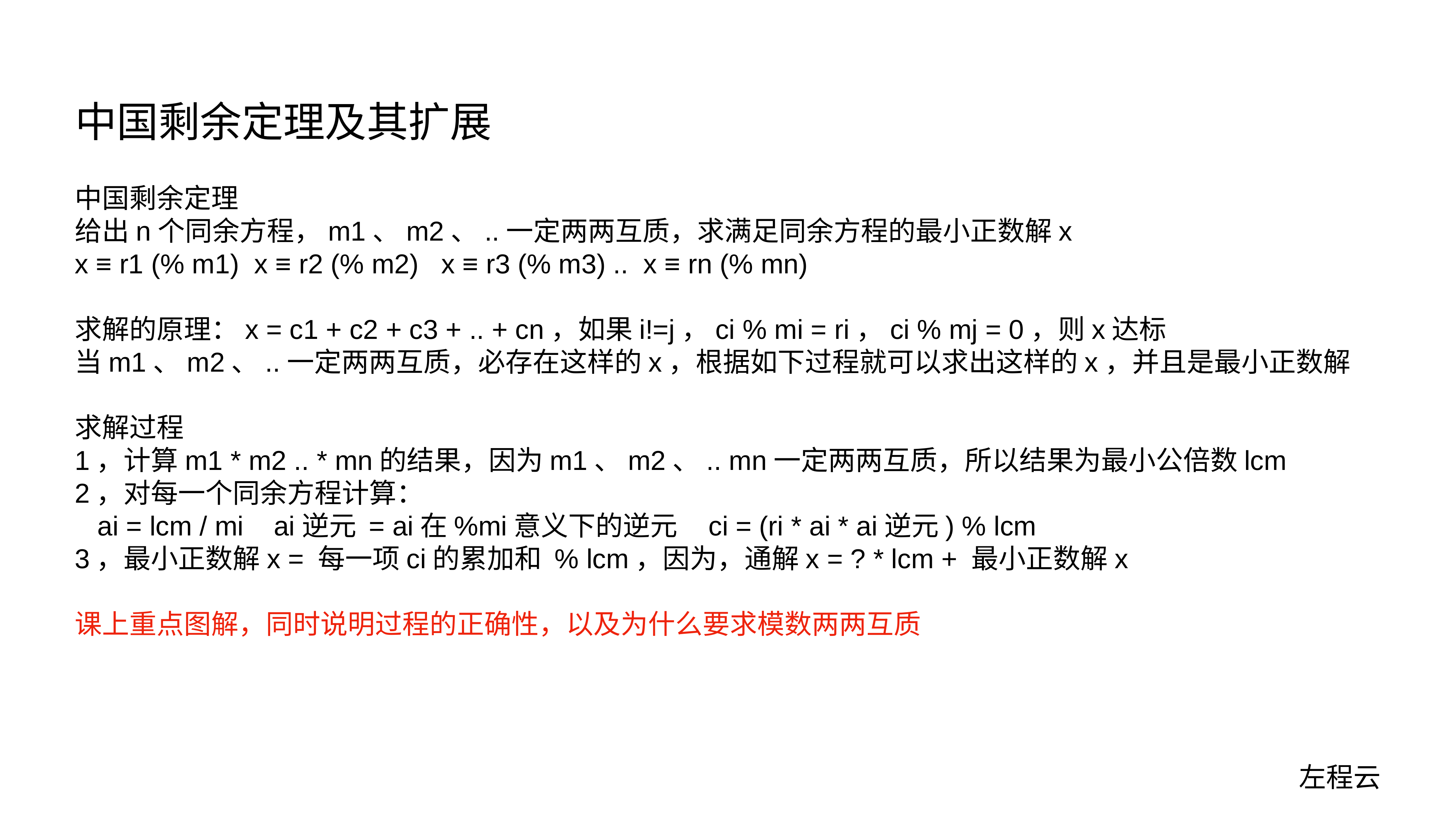

# 中国剩余定理及其扩展
中国剩余定理
给出n个同余方程，m1、m2、..一定两两互质，求满足同余方程的最小正数解x
x ≡ r1 (% m1)  x ≡ r2 (% m2)   x ≡ r3 (% m3) ..  x ≡ rn (% mn)

求解的原理：x = c1 + c2 + c3 + .. + cn，如果i!=j，ci % mi = ri，ci % mj = 0，则x达标
当m1、m2、..一定两两互质，必存在这样的x，根据如下过程就可以求出这样的x，并且是最小正数解

求解过程
1，计算m1 * m2 .. * mn的结果，因为m1、m2、.. mn一定两两互质，所以结果为最小公倍数lcm
2，对每一个同余方程计算：
   ai = lcm / mi    ai逆元 = ai在%mi意义下的逆元    ci = (ri * ai * ai逆元) % lcm
3，最小正数解x = 每一项ci的累加和 % lcm，因为，通解x = ? * lcm + 最小正数解x

课上重点图解，同时说明过程的正确性，以及为什么要求模数两两互质
左程云